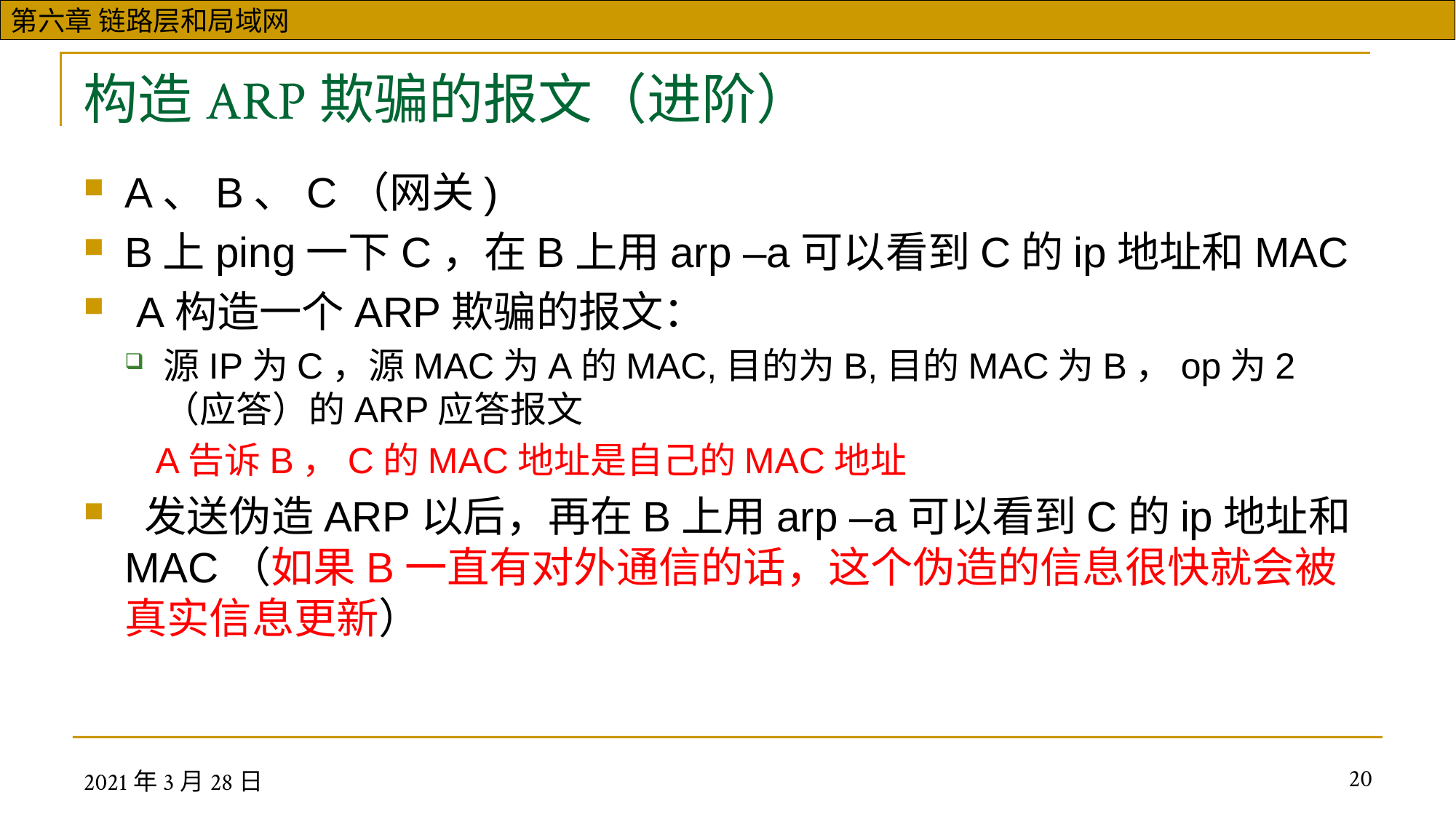

# 构造ARP欺骗的报文（进阶）
A、B、C（网关)
B上ping一下C，在B上用arp –a可以看到C的ip地址和MAC
 A构造一个ARP欺骗的报文：
源IP为C，源MAC为A的MAC,目的为B,目的MAC为B，op为2（应答）的ARP应答报文
   A告诉B，C的MAC地址是自己的MAC地址
 发送伪造ARP以后，再在B上用arp –a可以看到C的ip地址和MAC（如果B一直有对外通信的话，这个伪造的信息很快就会被真实信息更新）
20
2021年3月28日